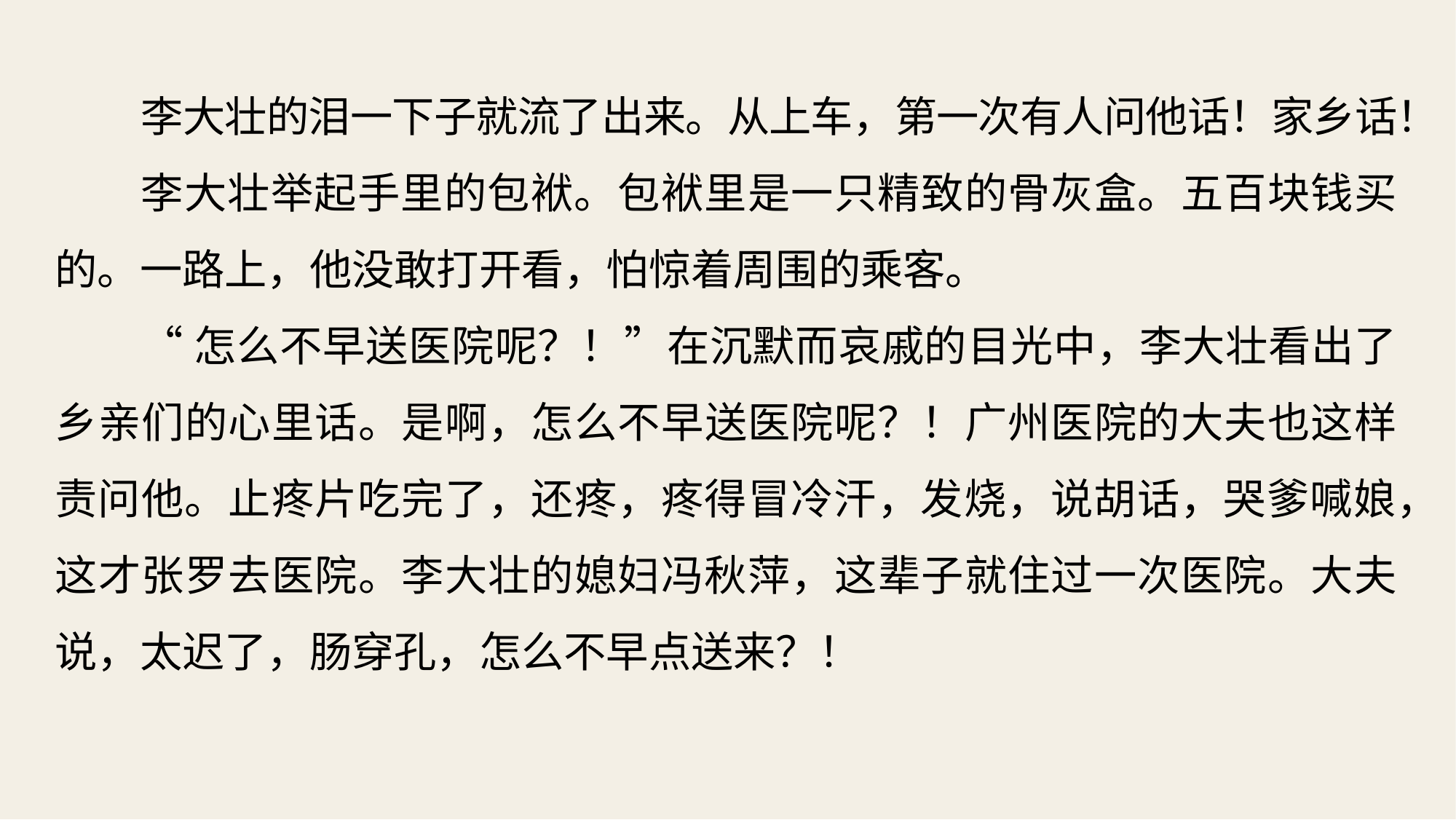

李大壮的泪一下子就流了出来。从上车，第一次有人问他话！家乡话！
李大壮举起手里的包袱。包袱里是一只精致的骨灰盒。五百块钱买的。一路上，他没敢打开看，怕惊着周围的乘客。
“怎么不早送医院呢？！”在沉默而哀戚的目光中，李大壮看出了乡亲们的心里话。是啊，怎么不早送医院呢？！广州医院的大夫也这样责问他。止疼片吃完了，还疼，疼得冒冷汗，发烧，说胡话，哭爹喊娘，这才张罗去医院。李大壮的媳妇冯秋萍，这辈子就住过一次医院。大夫说，太迟了，肠穿孔，怎么不早点送来？！